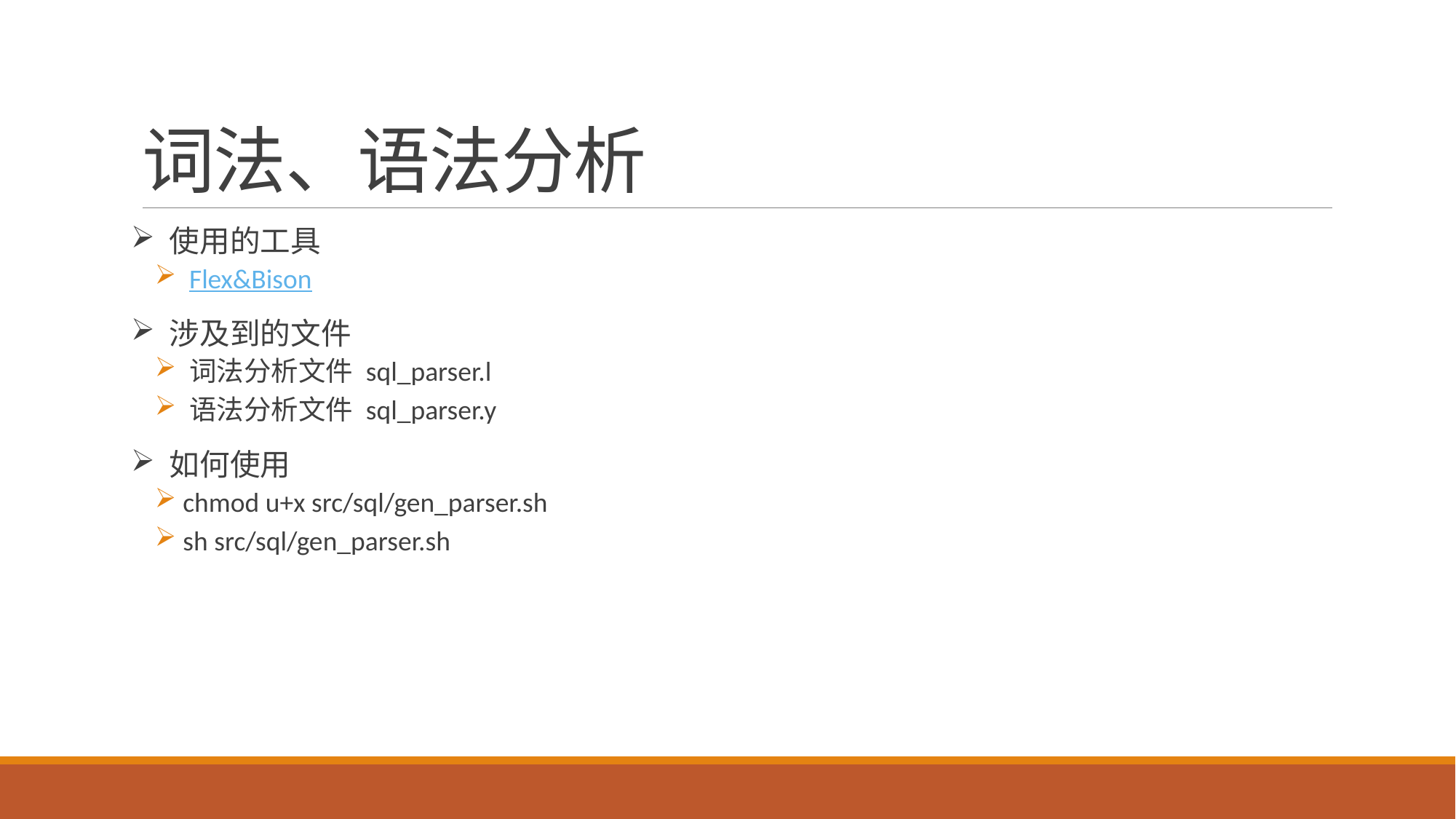

# 词法、语法分析
 使用的工具
  Flex&Bison
 涉及到的文件
 词法分析文件 sql_parser.l
 语法分析文件 sql_parser.y
 如何使用
 chmod u+x src/sql/gen_parser.sh
 sh src/sql/gen_parser.sh